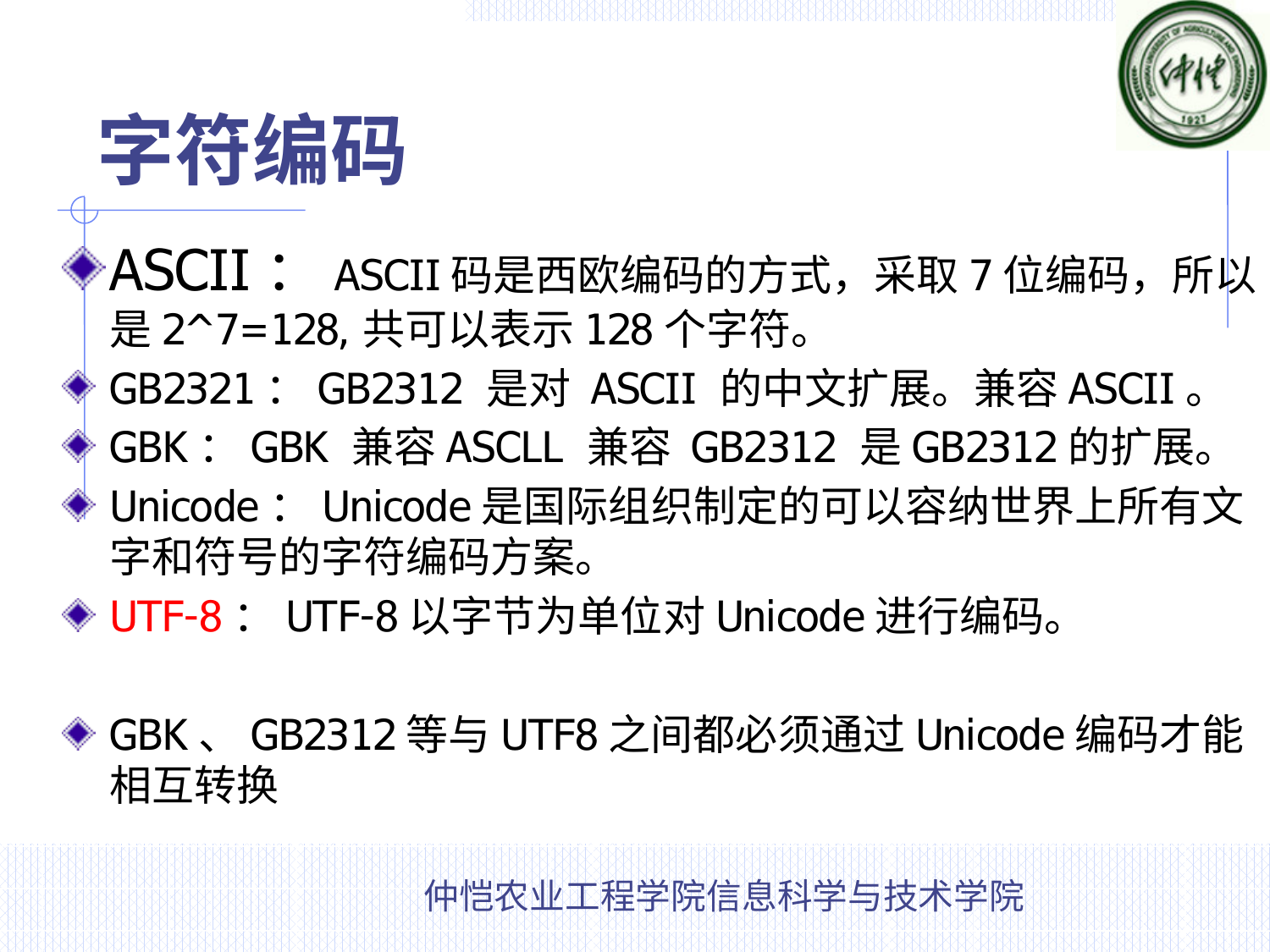

# 字符编码
ASCII：ASCII码是西欧编码的方式，采取7位编码，所以是2^7=128,共可以表示128个字符。
GB2321：GB2312 是对 ASCII 的中文扩展。兼容ASCII。
GBK：GBK 兼容ASCLL 兼容 GB2312 是GB2312的扩展。
Unicode：Unicode是国际组织制定的可以容纳世界上所有文字和符号的字符编码方案。
UTF-8：UTF-8以字节为单位对Unicode进行编码。

GBK、GB2312等与UTF8之间都必须通过Unicode编码才能相互转换